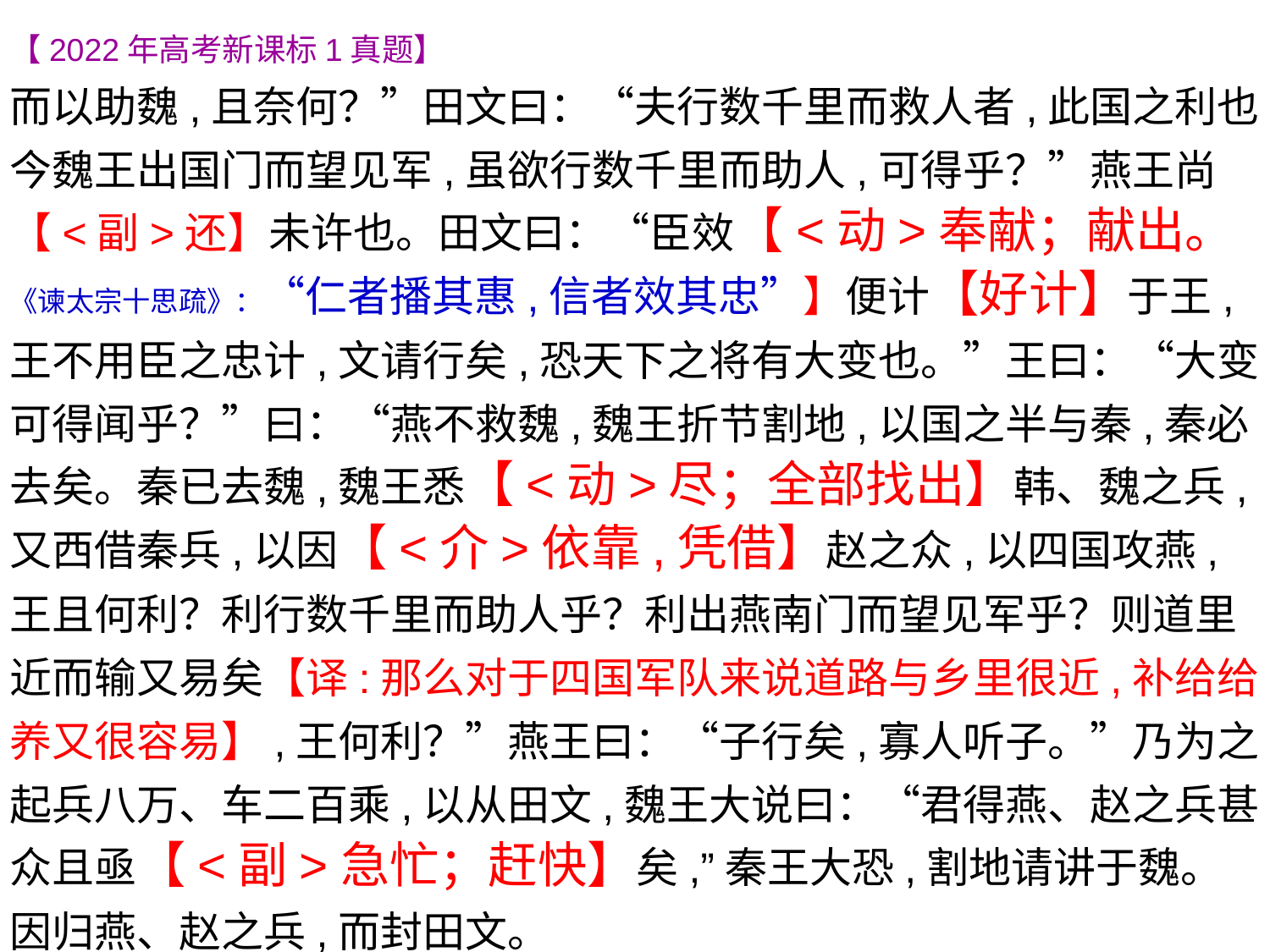

【2022年高考新课标1真题】
而以助魏,且奈何？”田文曰：“夫行数千里而救人者,此国之利也,今魏王出国门而望见军,虽欲行数千里而助人,可得乎？”燕王尚【<副>还】未许也。田文曰：“臣效【<动>奉献；献出。《谏太宗十思疏》：“仁者播其惠,信者效其忠”】便计【好计】于王,王不用臣之忠计,文请行矣,恐天下之将有大变也。”王曰：“大变可得闻乎？”曰：“燕不救魏,魏王折节割地,以国之半与秦,秦必去矣。秦已去魏,魏王悉【<动>尽；全部找出】韩、魏之兵,又西借秦兵,以因【<介>依靠,凭借】赵之众,以四国攻燕,王且何利？利行数千里而助人乎？利出燕南门而望见军乎？则道里近而输又易矣【译:那么对于四国军队来说道路与乡里很近,补给给养又很容易】,王何利？”燕王曰：“子行矣,寡人听子。”乃为之起兵八万、车二百乘,以从田文,魏王大说曰：“君得燕、赵之兵甚众且亟【<副>急忙；赶快】矣,”秦王大恐,割地请讲于魏。因归燕、赵之兵,而封田文。